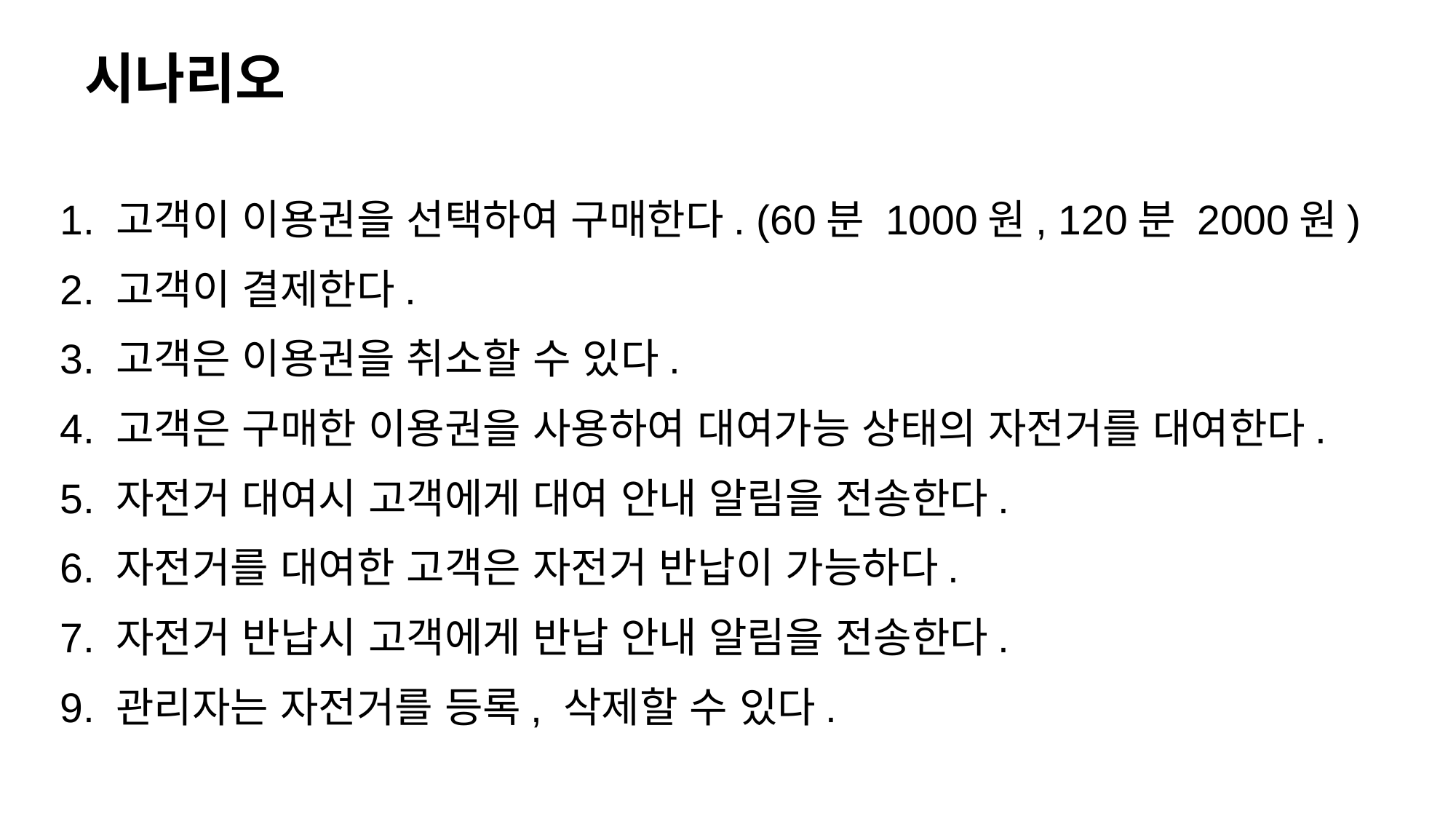

# 시나리오
1. 고객이 이용권을 선택하여 구매한다. (60분 1000원, 120분 2000원)
2. 고객이 결제한다.
3. 고객은 이용권을 취소할 수 있다.
4. 고객은 구매한 이용권을 사용하여 대여가능 상태의 자전거를 대여한다.
5. 자전거 대여시 고객에게 대여 안내 알림을 전송한다.
6. 자전거를 대여한 고객은 자전거 반납이 가능하다.
7. 자전거 반납시 고객에게 반납 안내 알림을 전송한다.
9. 관리자는 자전거를 등록, 삭제할 수 있다.